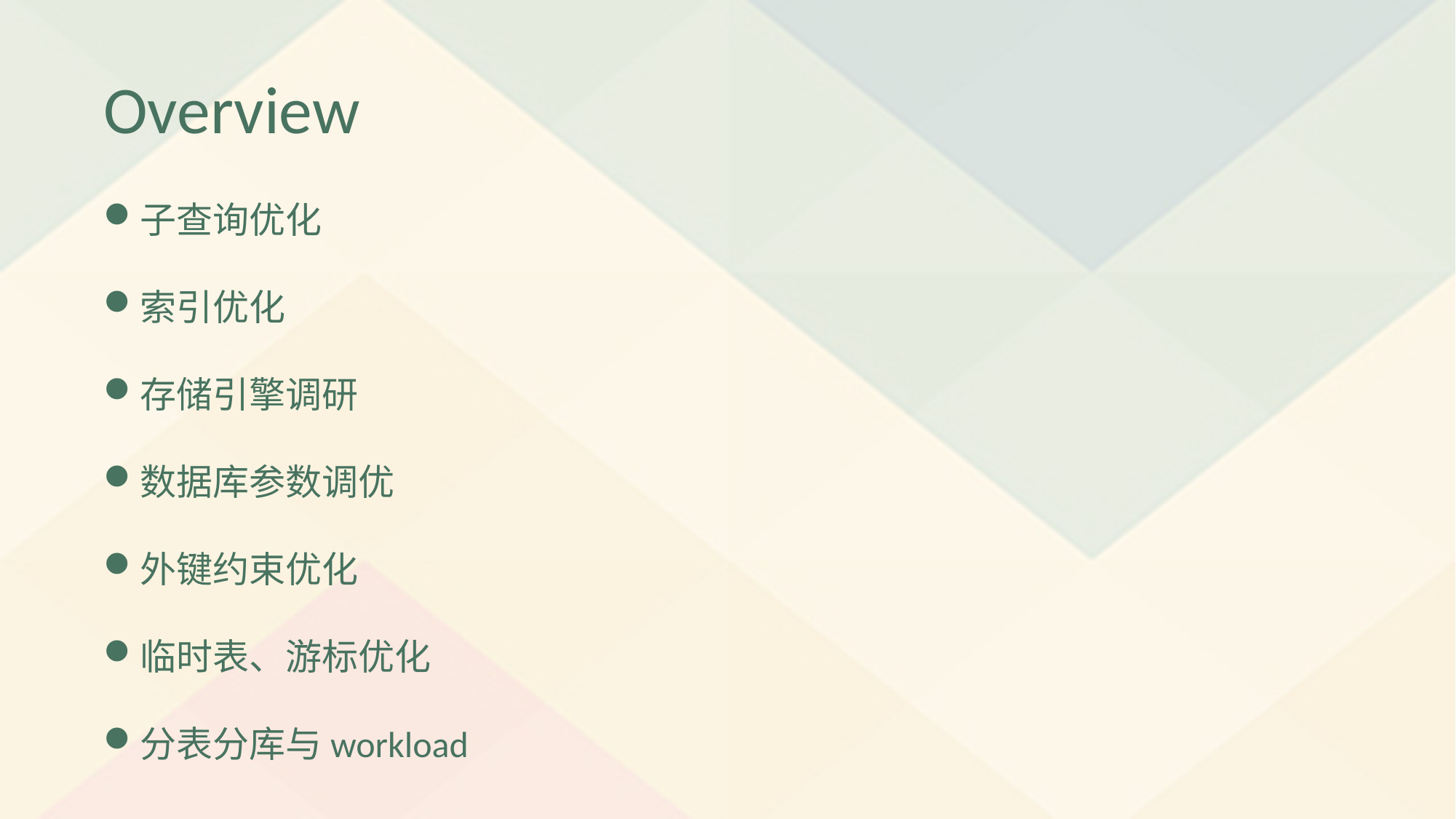

# Overview
子查询优化

索引优化

存储引擎调研

数据库参数调优

外键约束优化

临时表、游标优化

分表分库与workload